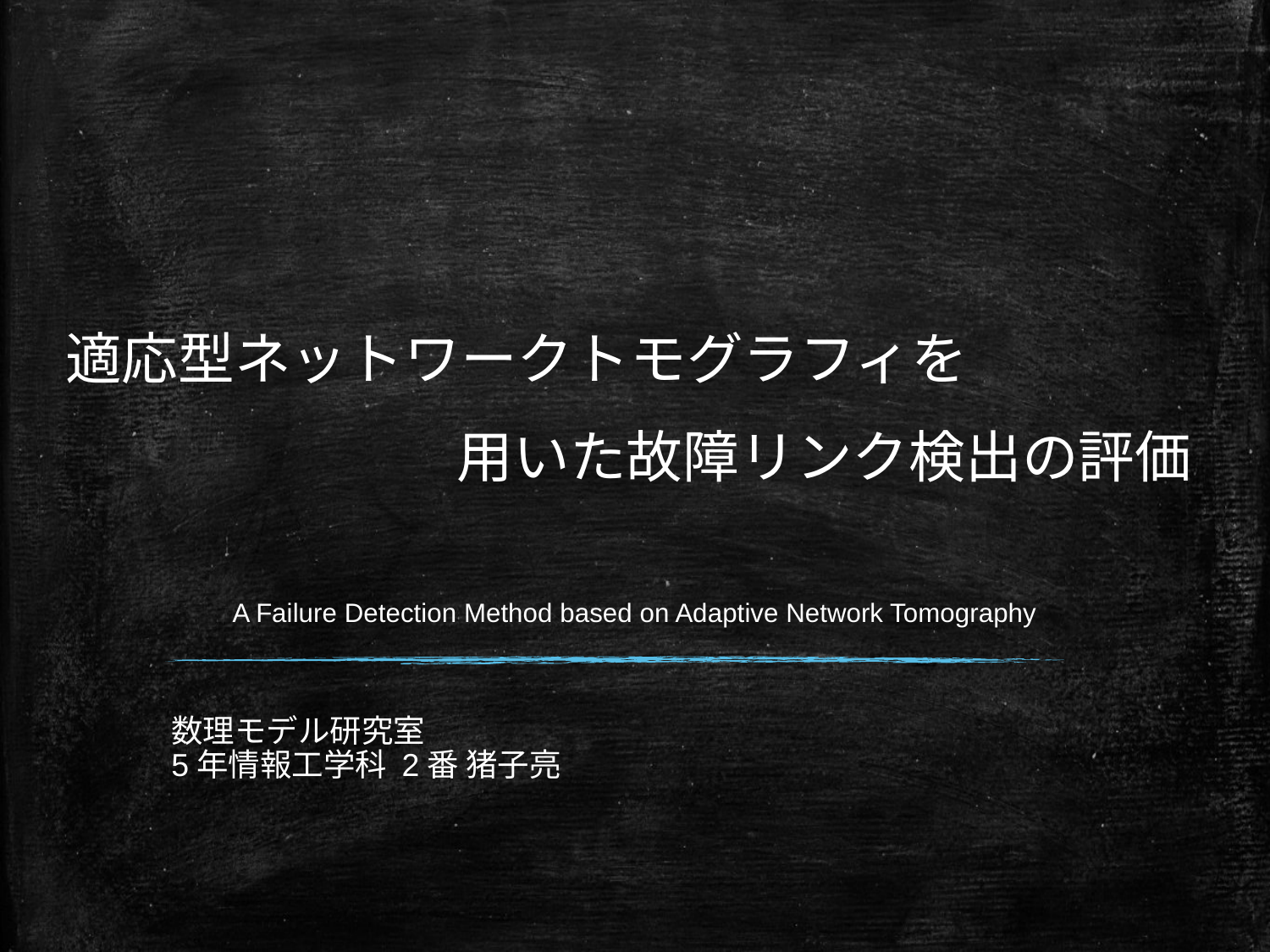

適応型ネットワークトモグラフィを
用いた故障リンク検出の評価
A Failure Detection Method based on Adaptive Network Tomography
数理モデル研究室
5年情報工学科 2番 猪子亮